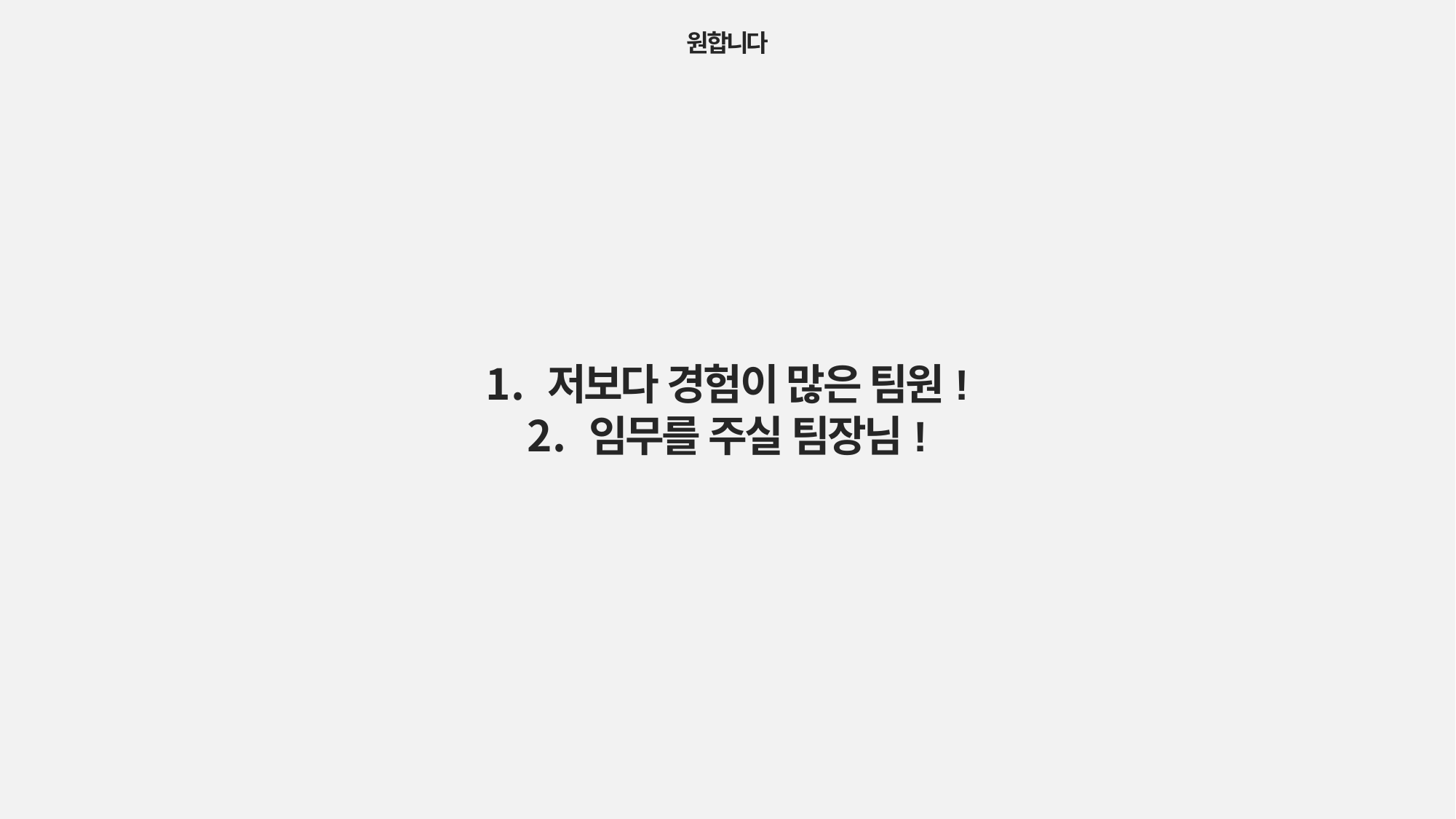

원합니다
저보다 경험이 많은 팀원!
임무를 주실 팀장님!